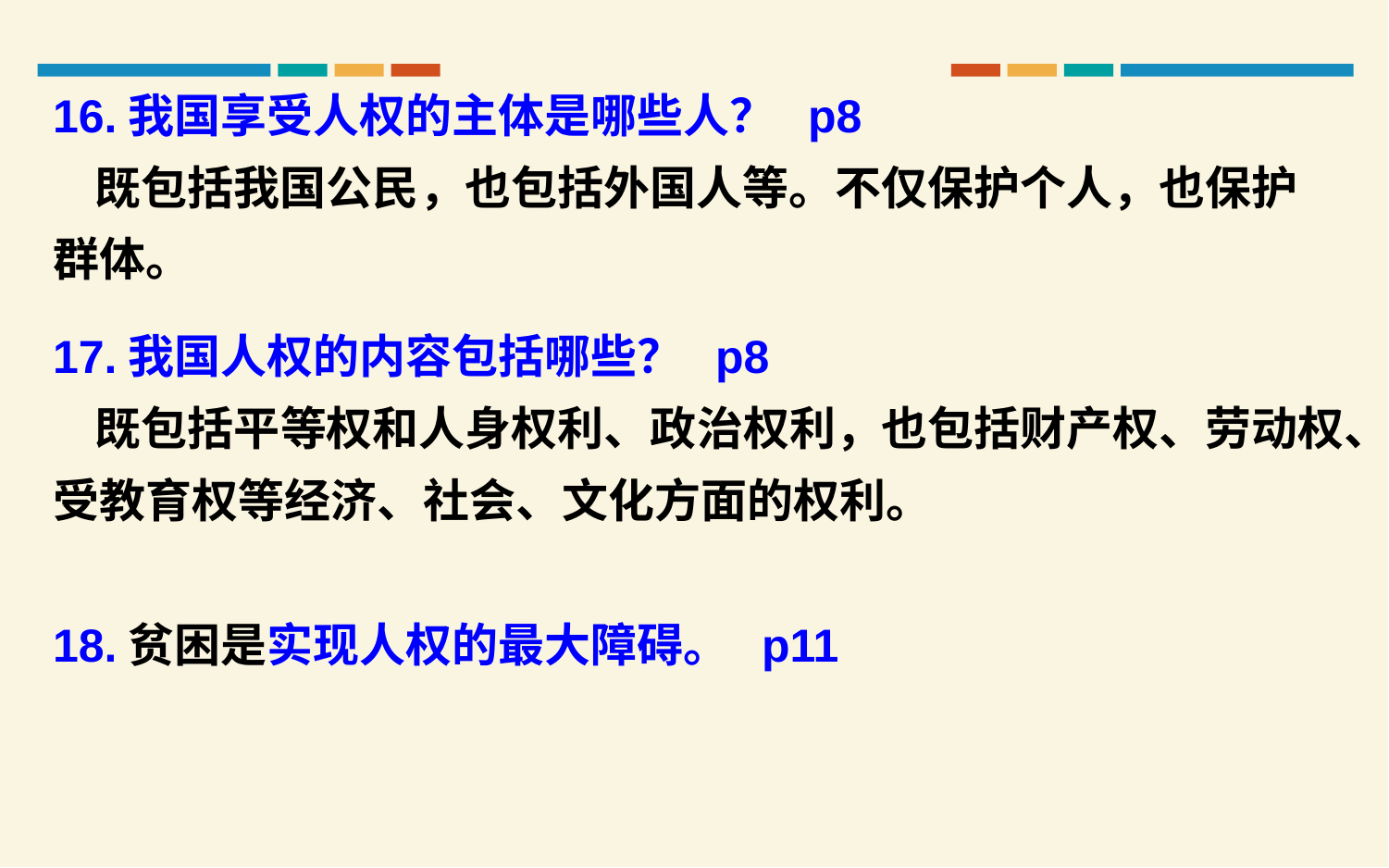

16.我国享受人权的主体是哪些人？  p8
   既包括我国公民，也包括外国人等。不仅保护个人，也保护群体。
17.我国人权的内容包括哪些？  p8
   既包括平等权和人身权利、政治权利，也包括财产权、劳动权、受教育权等经济、社会、文化方面的权利。

18.贫困是实现人权的最大障碍。  p11